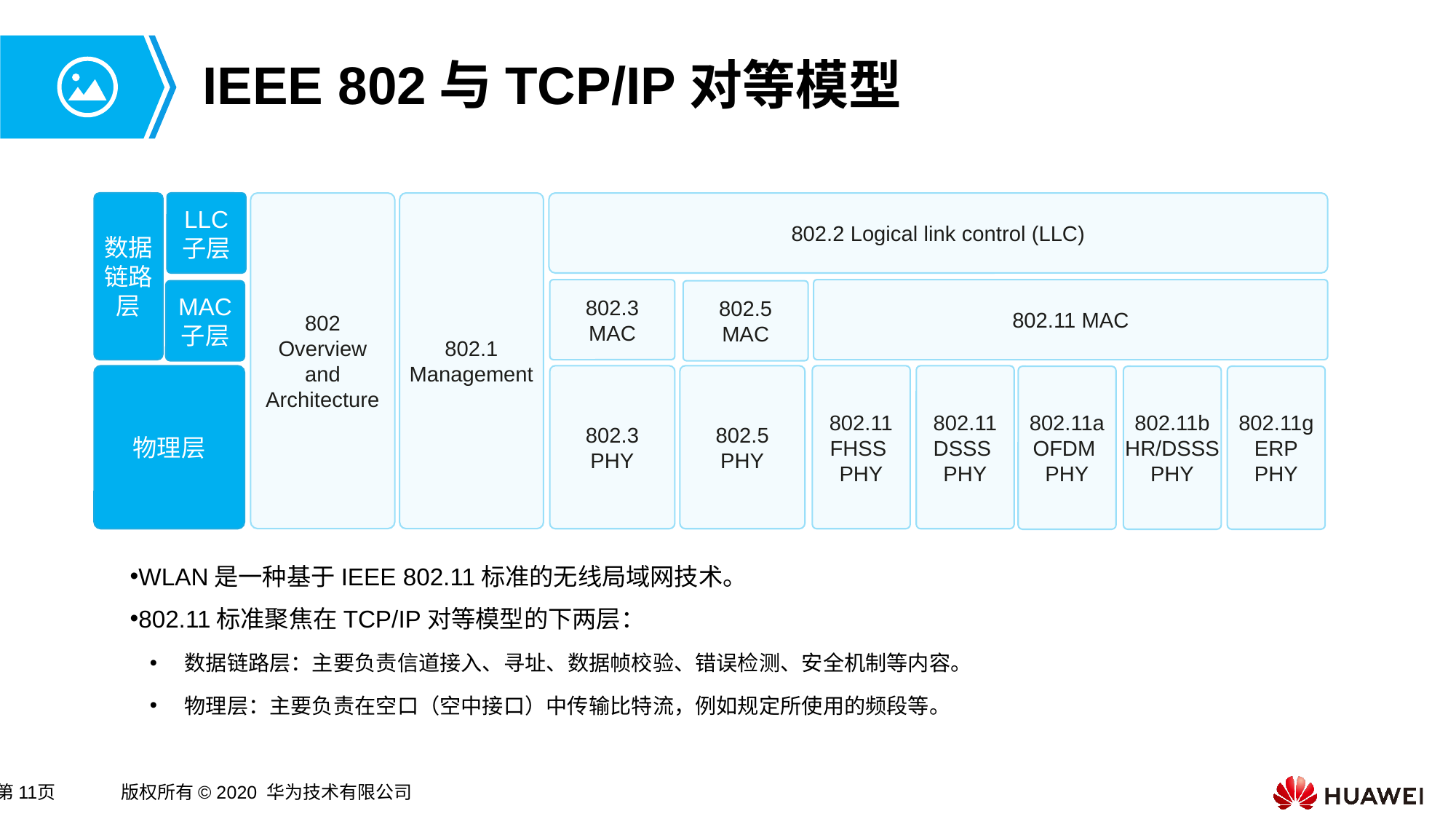

# IEEE 802与TCP/IP对等模型
数据链路层
802
Overview
and
Architecture
LLC
子层
MAC
子层
802.1
Management
802.2 Logical link control (LLC)
802.3
MAC
802.11 MAC
802.5
MAC
802.11
FHSS
PHY
物理层
802.3
PHY
802.5
PHY
802.11
DSSS
PHY
802.11a
OFDM
PHY
802.11b
HR/DSSS
PHY
802.11g
ERP
PHY
WLAN是一种基于IEEE 802.11标准的无线局域网技术。
802.11标准聚焦在TCP/IP对等模型的下两层：
数据链路层：主要负责信道接入、寻址、数据帧校验、错误检测、安全机制等内容。
物理层：主要负责在空口（空中接口）中传输比特流，例如规定所使用的频段等。